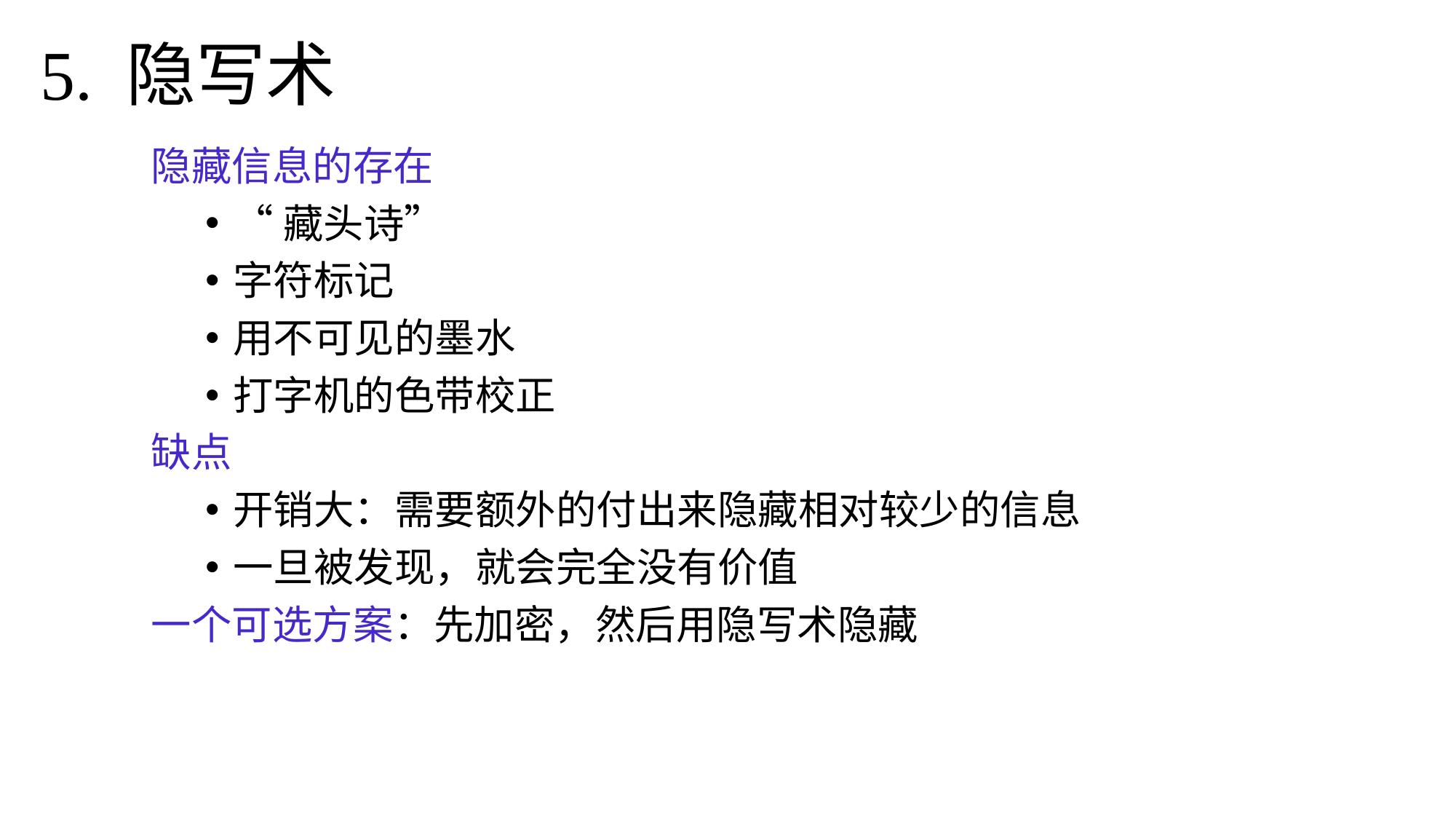

# 5. 隐写术
隐藏信息的存在
“藏头诗”
字符标记
用不可见的墨水
打字机的色带校正
缺点
开销大：需要额外的付出来隐藏相对较少的信息
一旦被发现，就会完全没有价值
一个可选方案：先加密，然后用隐写术隐藏